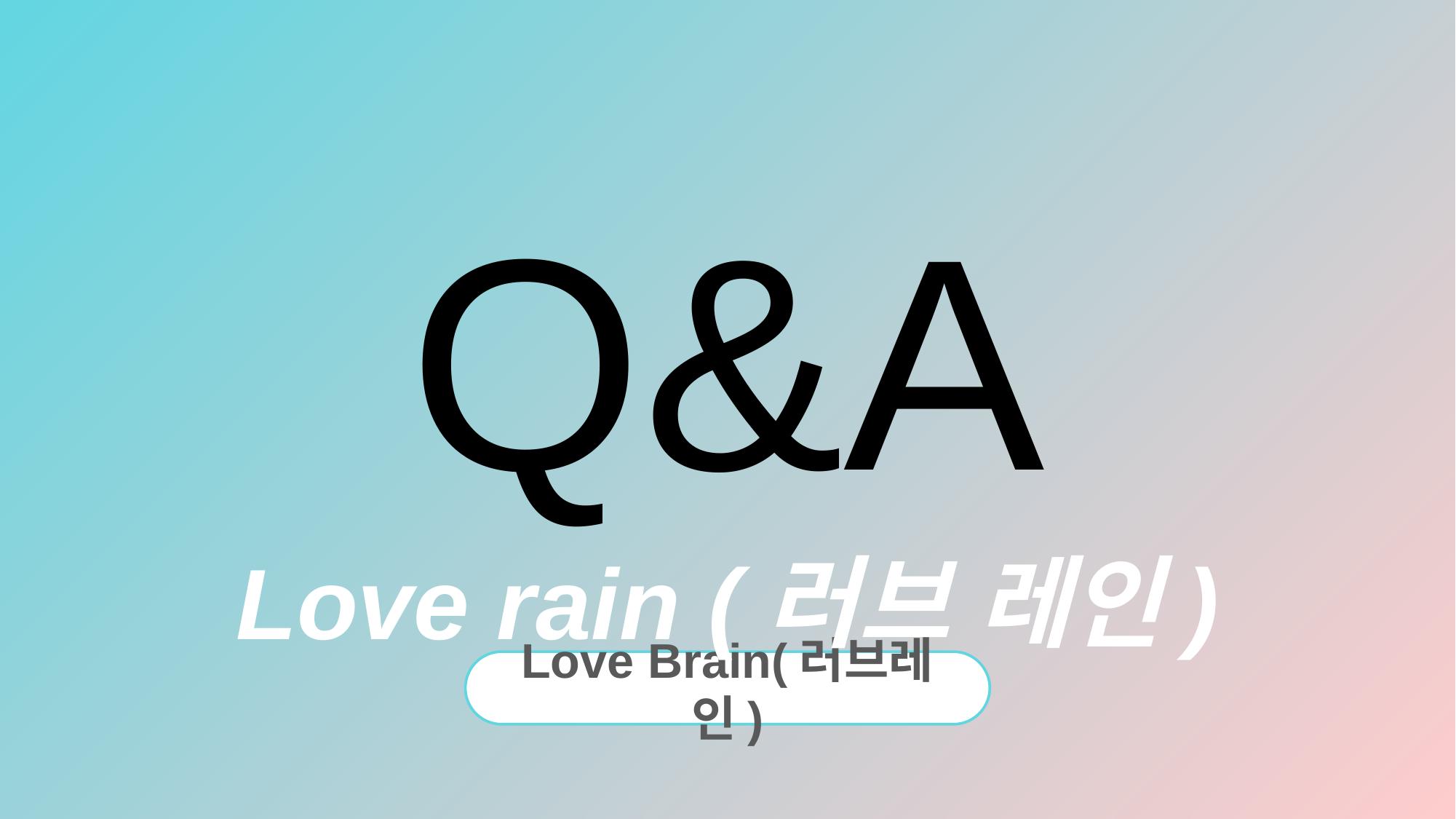

Q&A
Love rain (러브 레인)
Love Brain(러브레인)